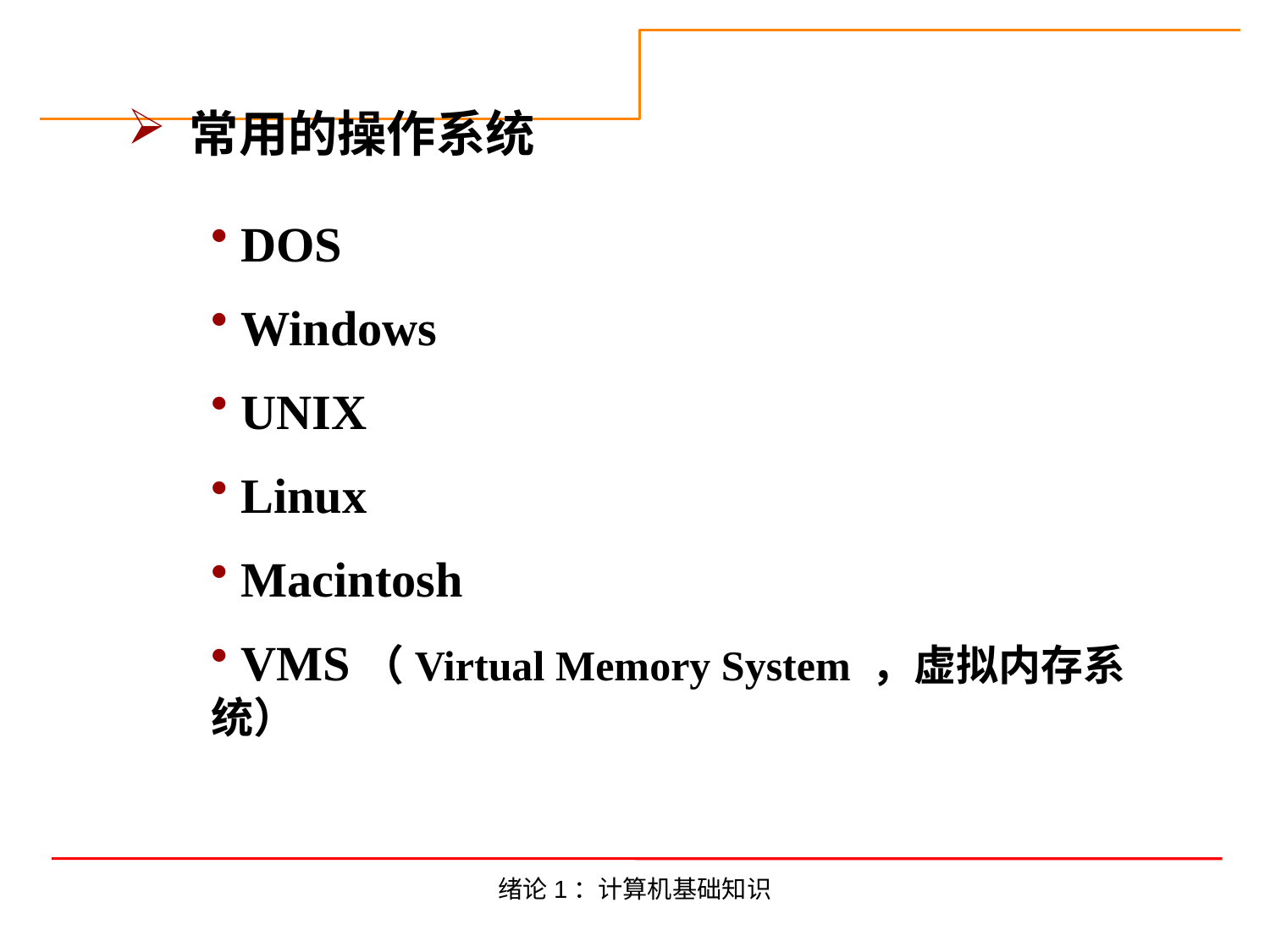

常用的操作系统
 DOS
 Windows
 UNIX
 Linux
 Macintosh
 VMS（Virtual Memory System ，虚拟内存系统）

绪论1：计算机基础知识
6